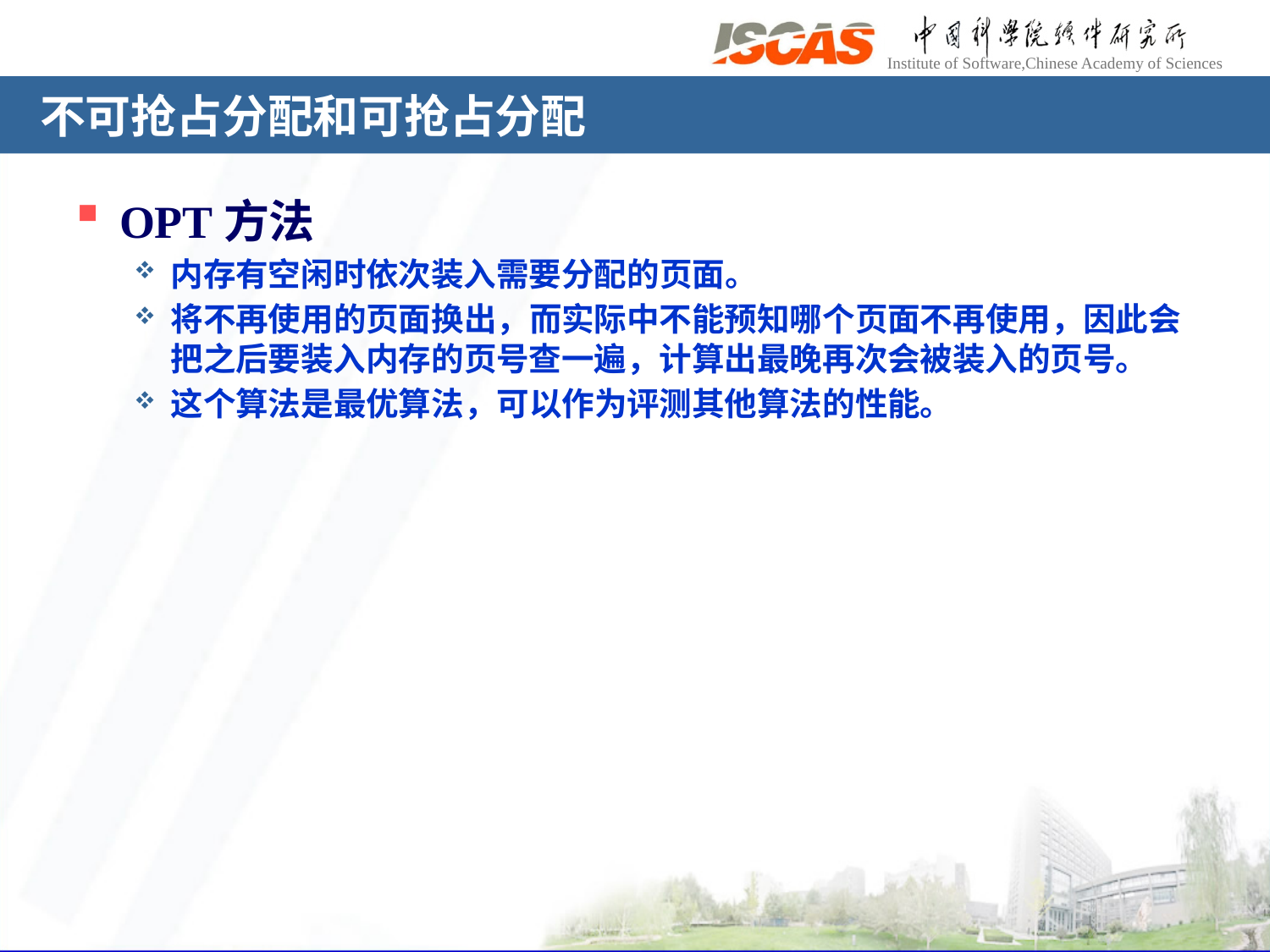

# 不可抢占分配和可抢占分配
OPT方法
内存有空闲时依次装入需要分配的页面。
将不再使用的页面换出，而实际中不能预知哪个页面不再使用，因此会把之后要装入内存的页号查一遍，计算出最晚再次会被装入的页号。
这个算法是最优算法，可以作为评测其他算法的性能。